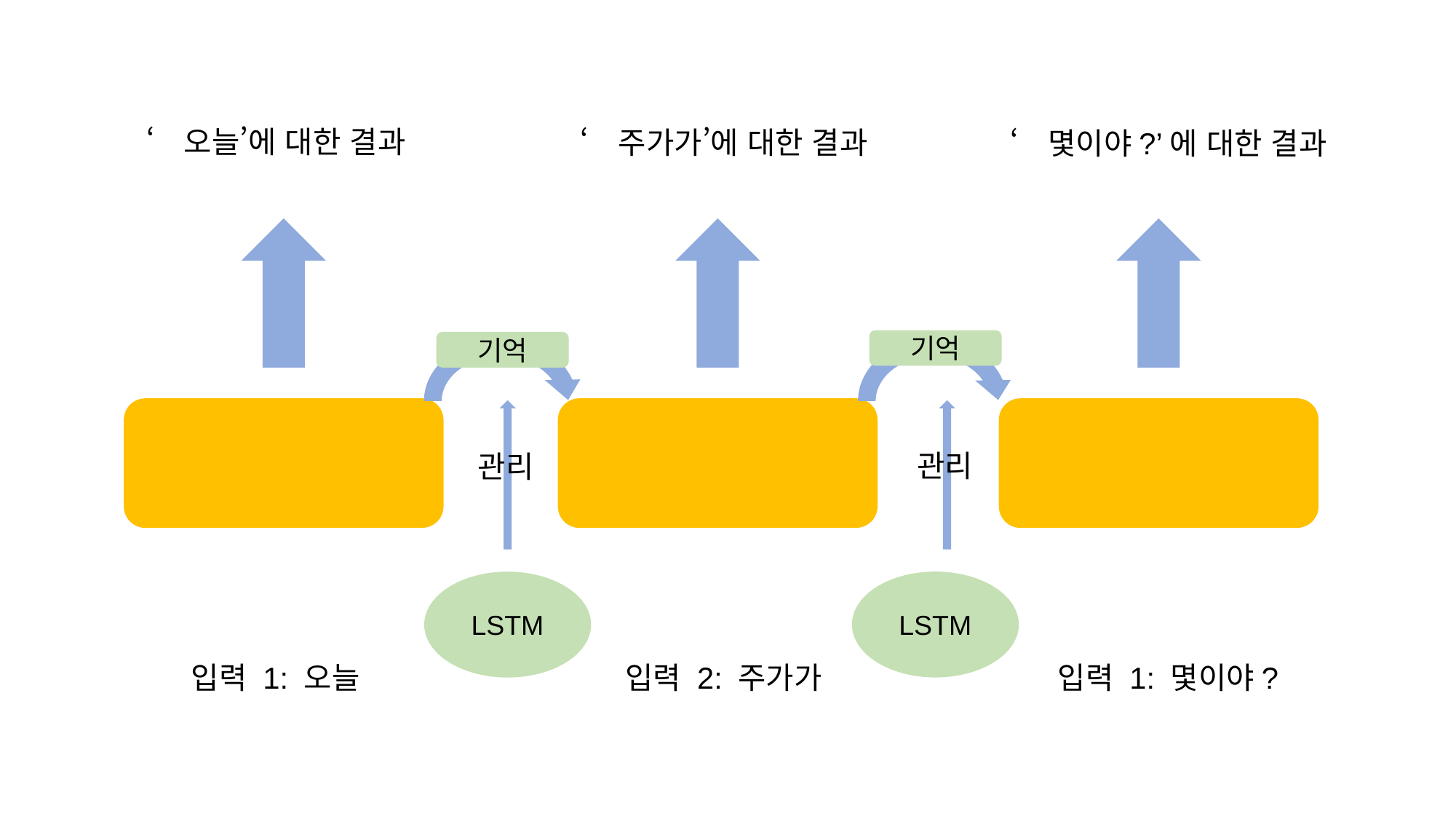

‘오늘’에 대한 결과

입력 1: 오늘
‘주가가’에 대한 결과

입력 2: 주가가
‘몇이야?’에 대한 결과

입력 1: 몇이야?

기억

기억

관리
LSTM

관리
LSTM